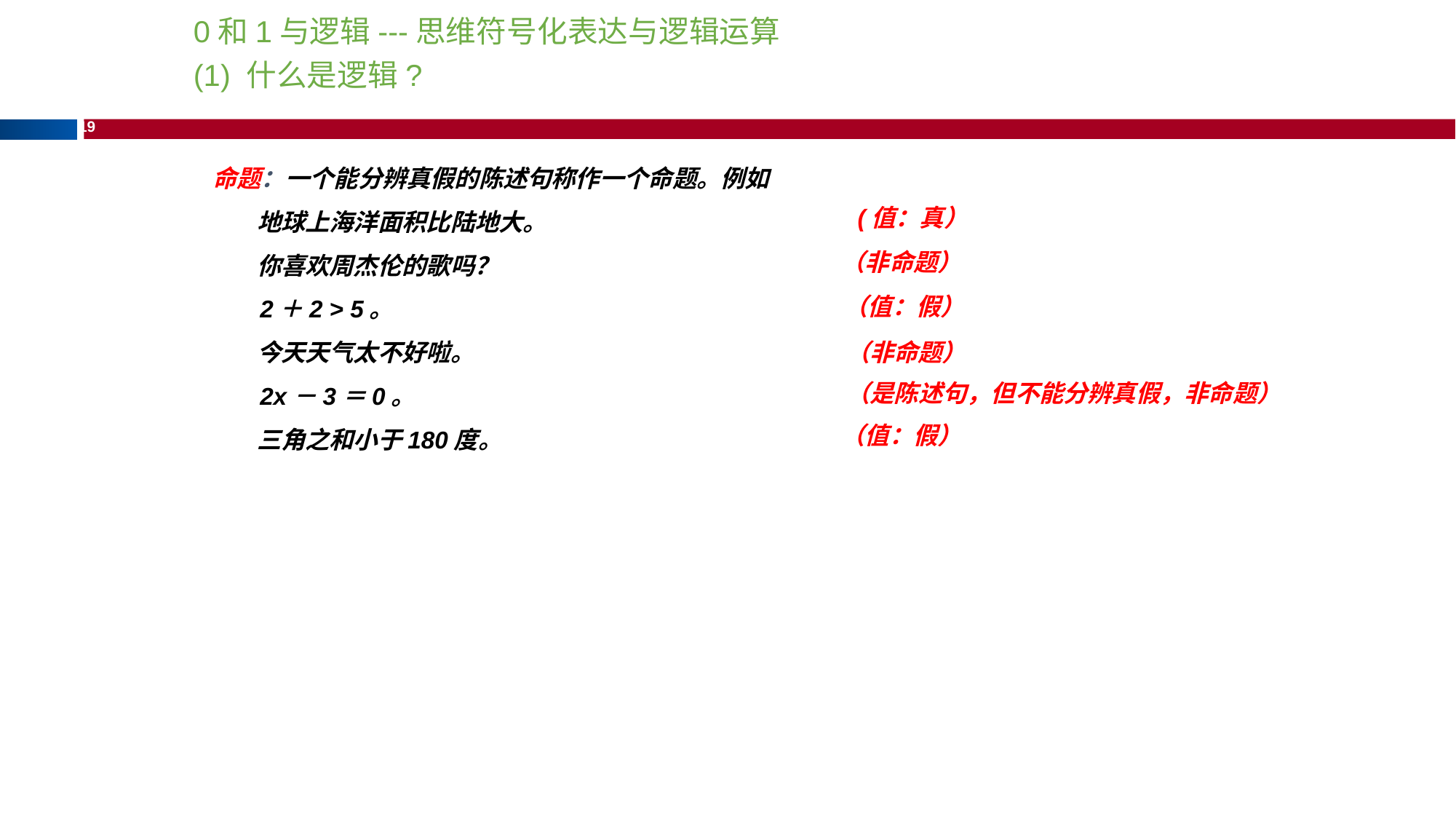

0和1与逻辑---思维符号化表达与逻辑运算
(1) 什么是逻辑?
命题：一个能分辨真假的陈述句称作一个命题。例如
       地球上海洋面积比陆地大。
       你喜欢周杰伦的歌吗？
       2＋2 > 5。
       今天天气太不好啦。
       2x－3＝0。
       三角之和小于180度。
(值：真）
（非命题）
（值：假）
（非命题）
（是陈述句，但不能分辨真假，非命题）
（值：假）